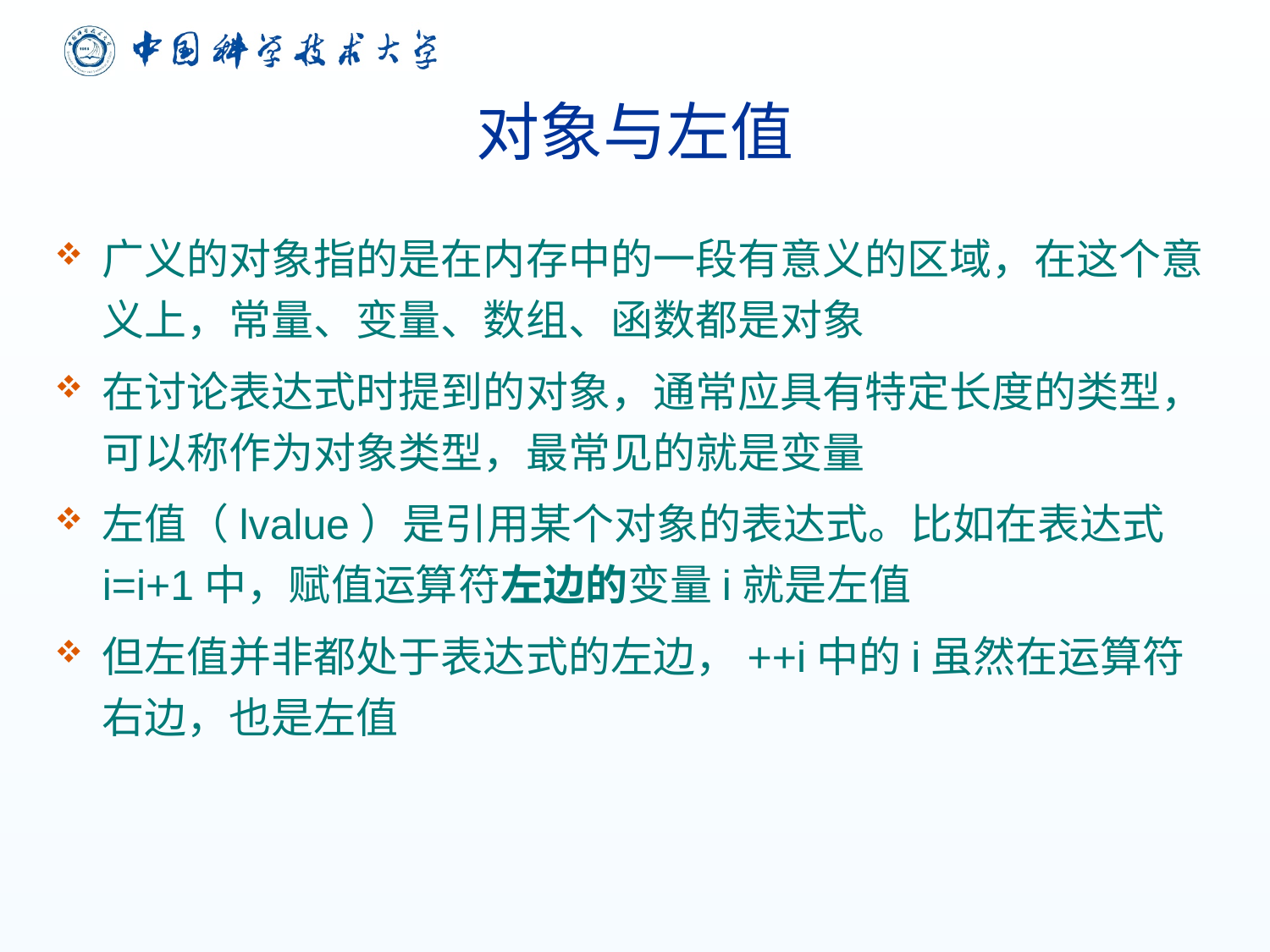

# 对象与左值
广义的对象指的是在内存中的一段有意义的区域，在这个意义上，常量、变量、数组、函数都是对象
在讨论表达式时提到的对象，通常应具有特定长度的类型，可以称作为对象类型，最常见的就是变量
左值（lvalue）是引用某个对象的表达式。比如在表达式i=i+1中，赋值运算符左边的变量i就是左值
但左值并非都处于表达式的左边，++i中的i虽然在运算符右边，也是左值